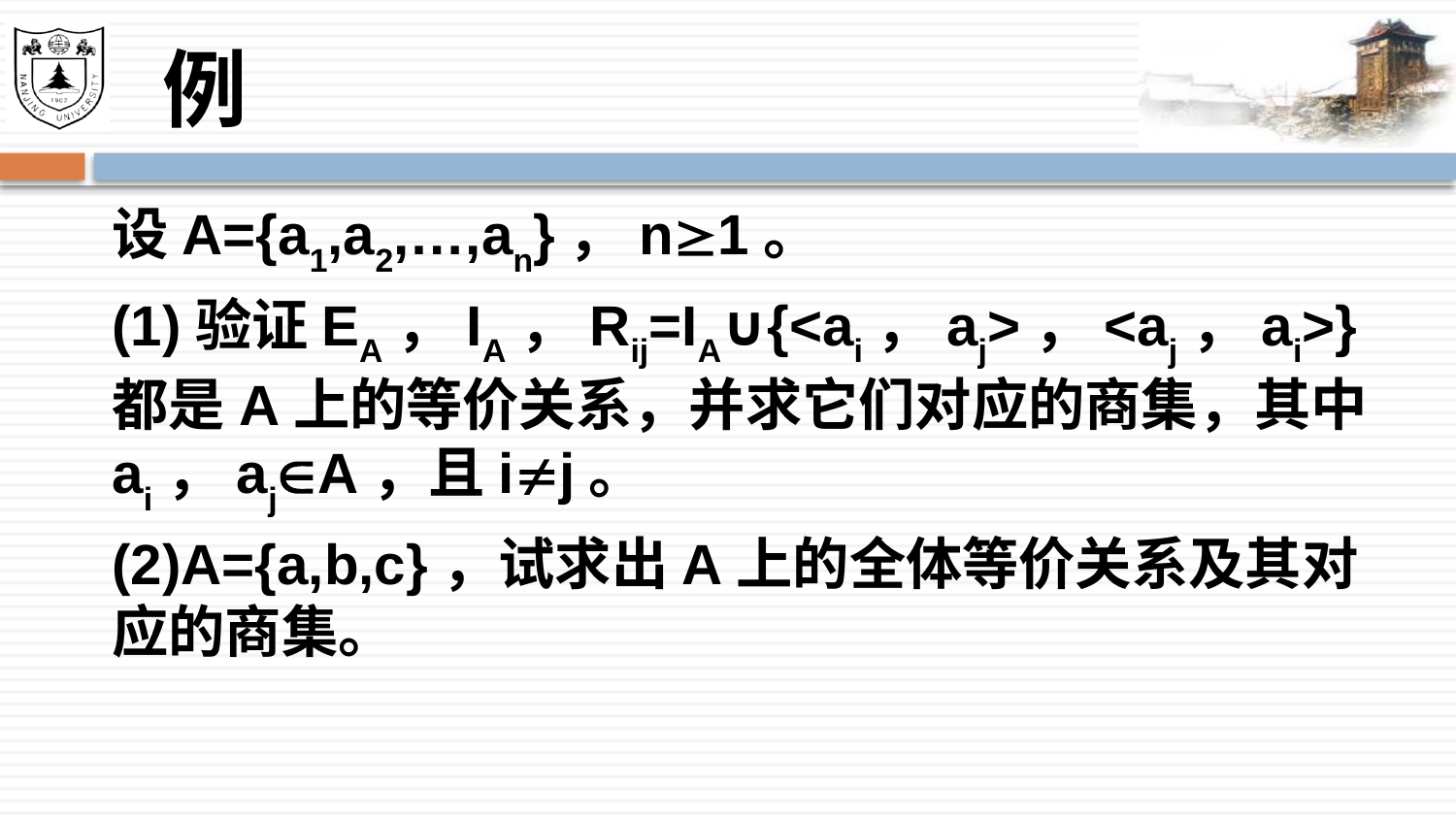

# 例
设A={a1,a2,…,an}，n≥1。
(1)验证EA，IA，Rij=IA∪{<ai，aj>，<aj，ai>}都是A上的等价关系，并求它们对应的商集，其中ai，aj∈A，且i≠j。
(2)A={a,b,c}，试求出A上的全体等价关系及其对应的商集。